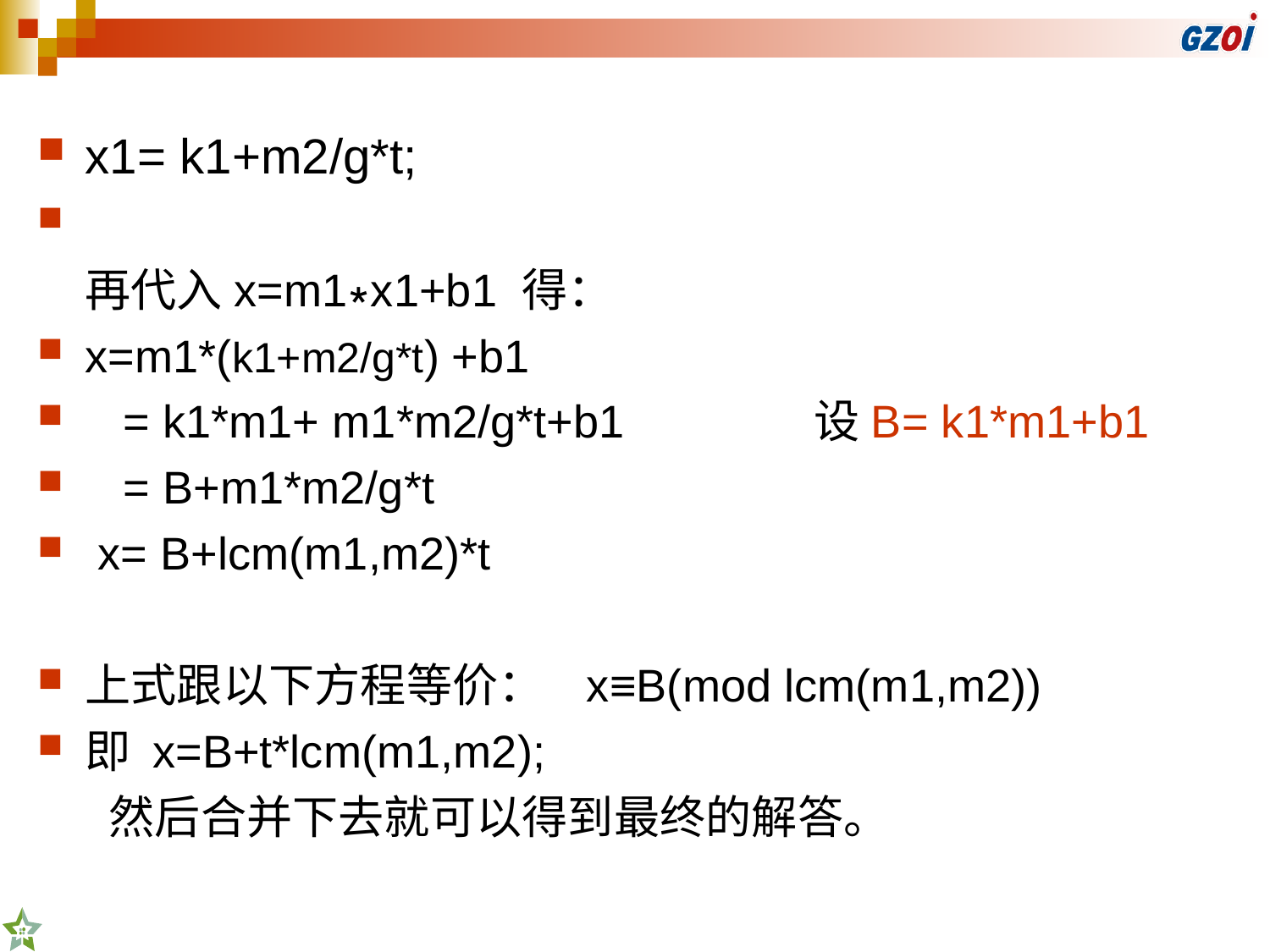

x1= k1+m2/g*t;
再代入x=m1∗x1+b1 得：
x=m1*(k1+m2/g*t) +b1
   = k1*m1+ m1*m2/g*t+b1              设B= k1*m1+b1
   = B+m1*m2/g*t
 x= B+lcm(m1,m2)*t

上式跟以下方程等价：   x≡B(mod lcm(m1,m2))
即 x=B+t*lcm(m1,m2);
 然后合并下去就可以得到最终的解答。